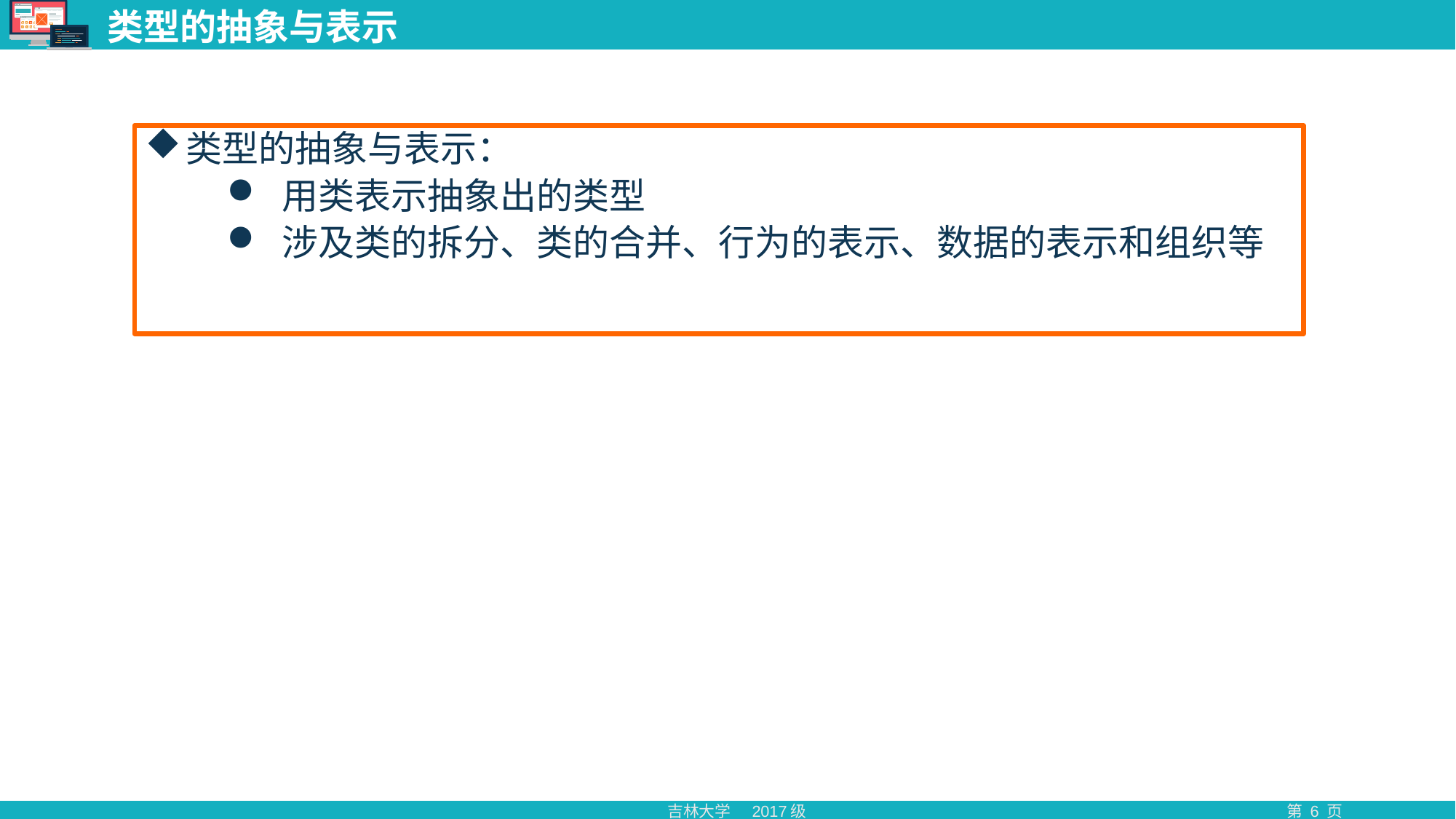

# 类型的抽象与表示
类型的抽象与表示：
用类表示抽象出的类型
涉及类的拆分、类的合并、行为的表示、数据的表示和组织等